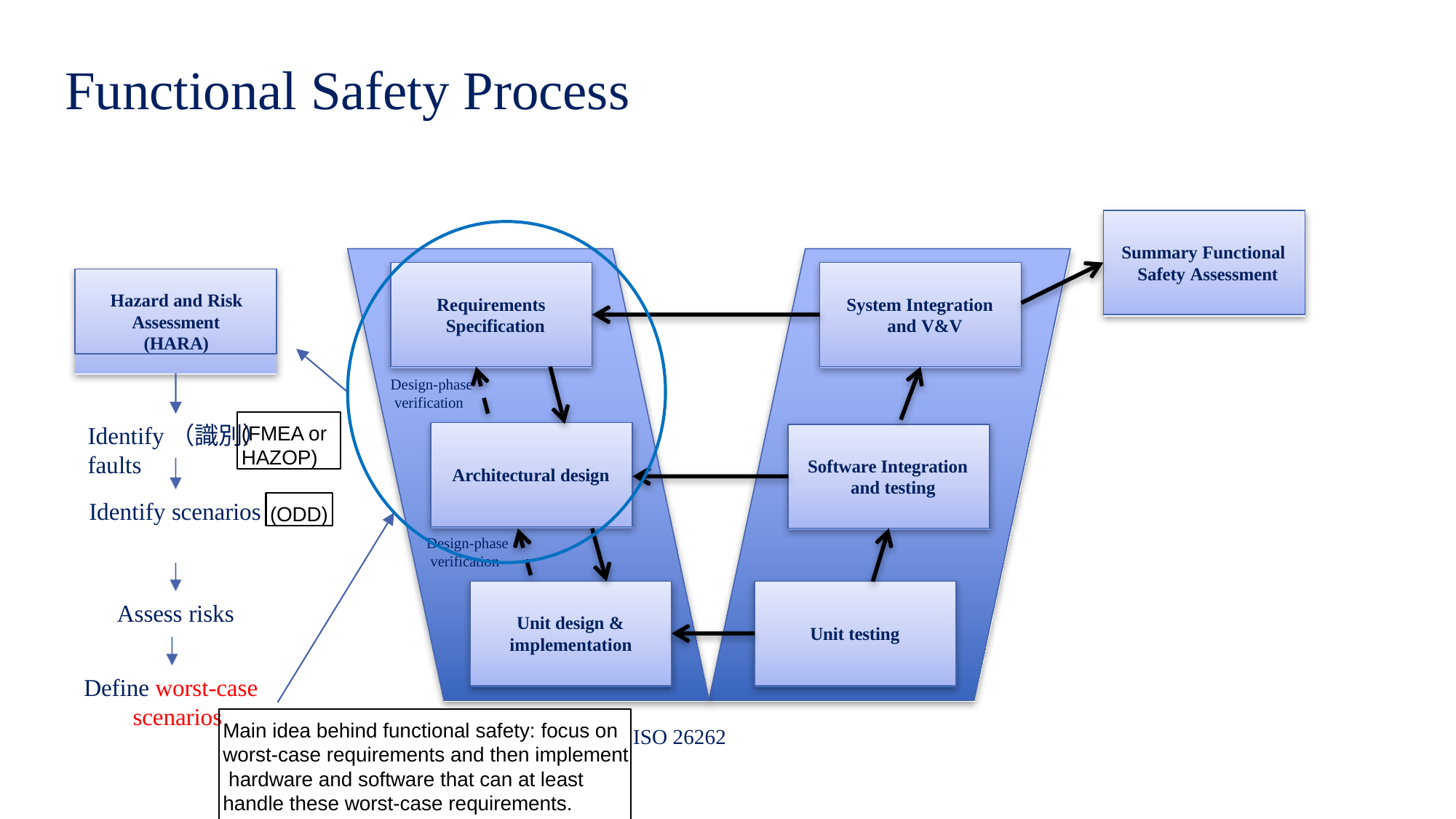

# Functional Safety Process

Summary Functional  Safety Assessment

Hazard and Risk  Assessment  (HARA)

Requirements  Specification
System Integration  and V&V

Design-phase  verification

(FMEA or HAZOP)

Identify（識別） faults

Software Integration  and testing

Architectural design

(ODD)
Identify scenarios

Design-phase  verification

Assess risks
Unit design &  implementation

Unit testing

Define worst-case  scenarios
Main idea behind functional safety: focus on worst-case requirements and then implement  hardware and software that can at least  handle these worst-case requirements.
ISO 26262